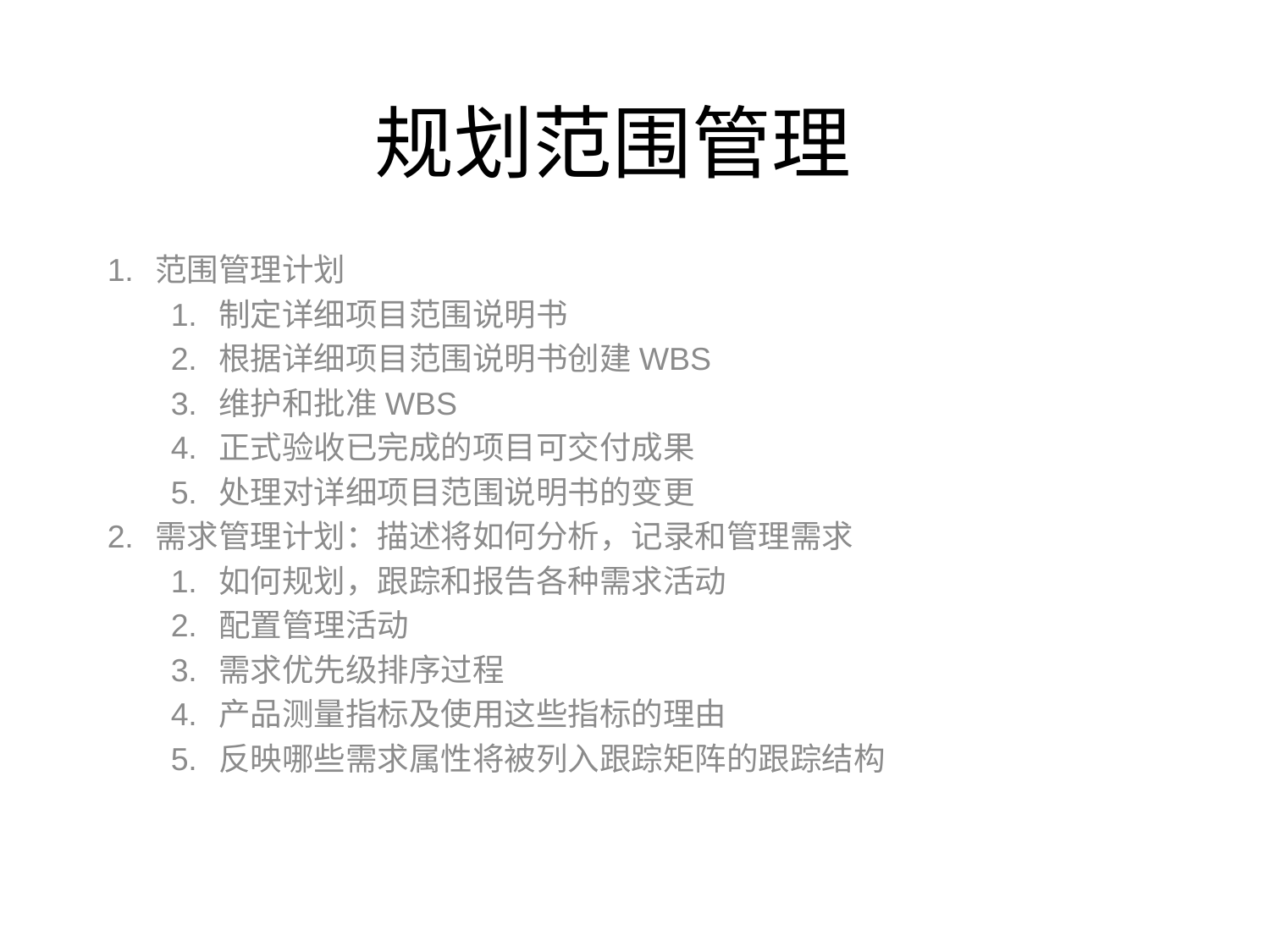

# 规划范围管理
范围管理计划
制定详细项目范围说明书
根据详细项目范围说明书创建WBS
维护和批准WBS
正式验收已完成的项目可交付成果
处理对详细项目范围说明书的变更
需求管理计划：描述将如何分析，记录和管理需求
如何规划，跟踪和报告各种需求活动
配置管理活动
需求优先级排序过程
产品测量指标及使用这些指标的理由
反映哪些需求属性将被列入跟踪矩阵的跟踪结构